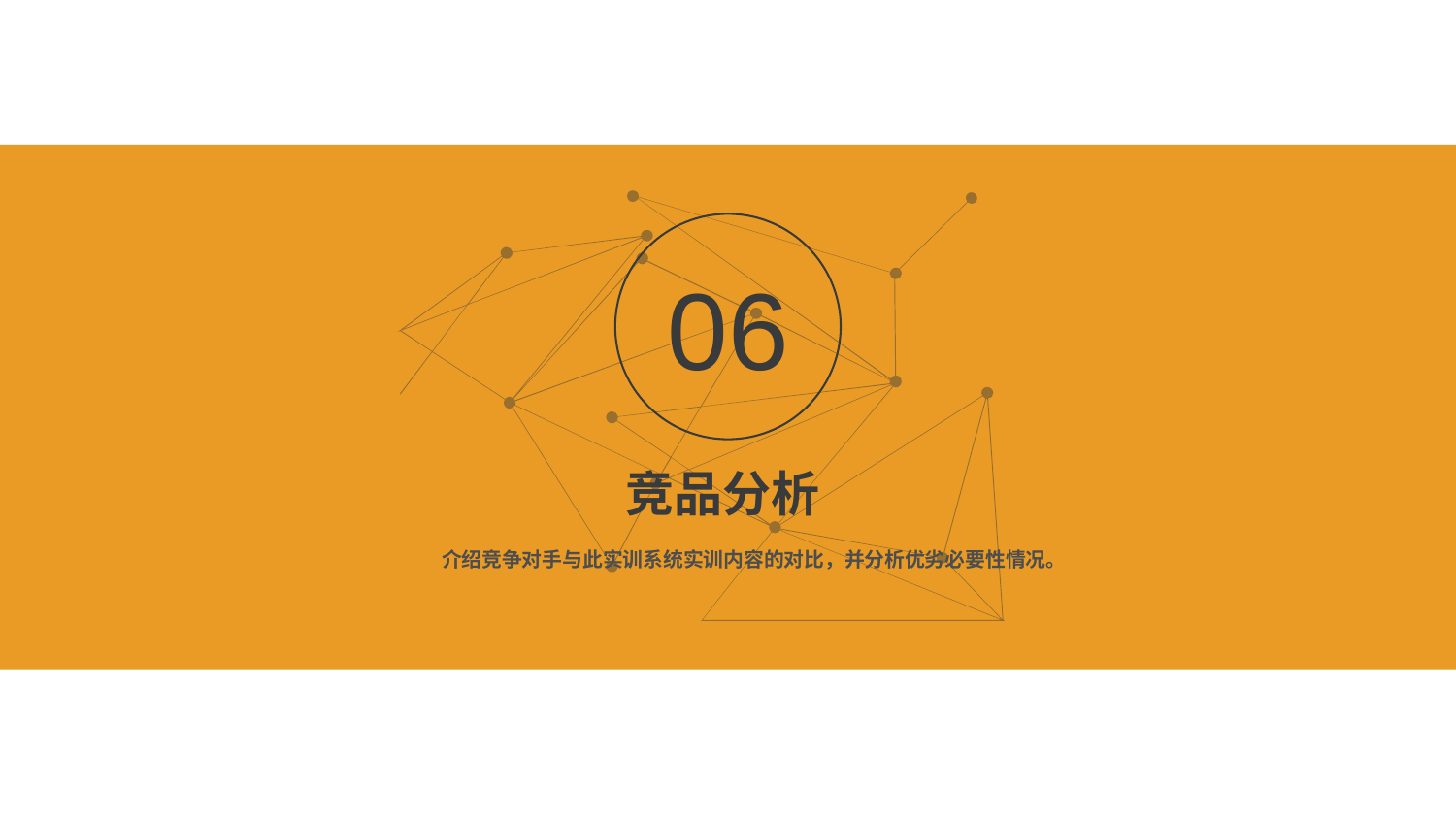

06
竞品分析
介绍竞争对手与此实训系统实训内容的对比，并分析优劣必要性情况。